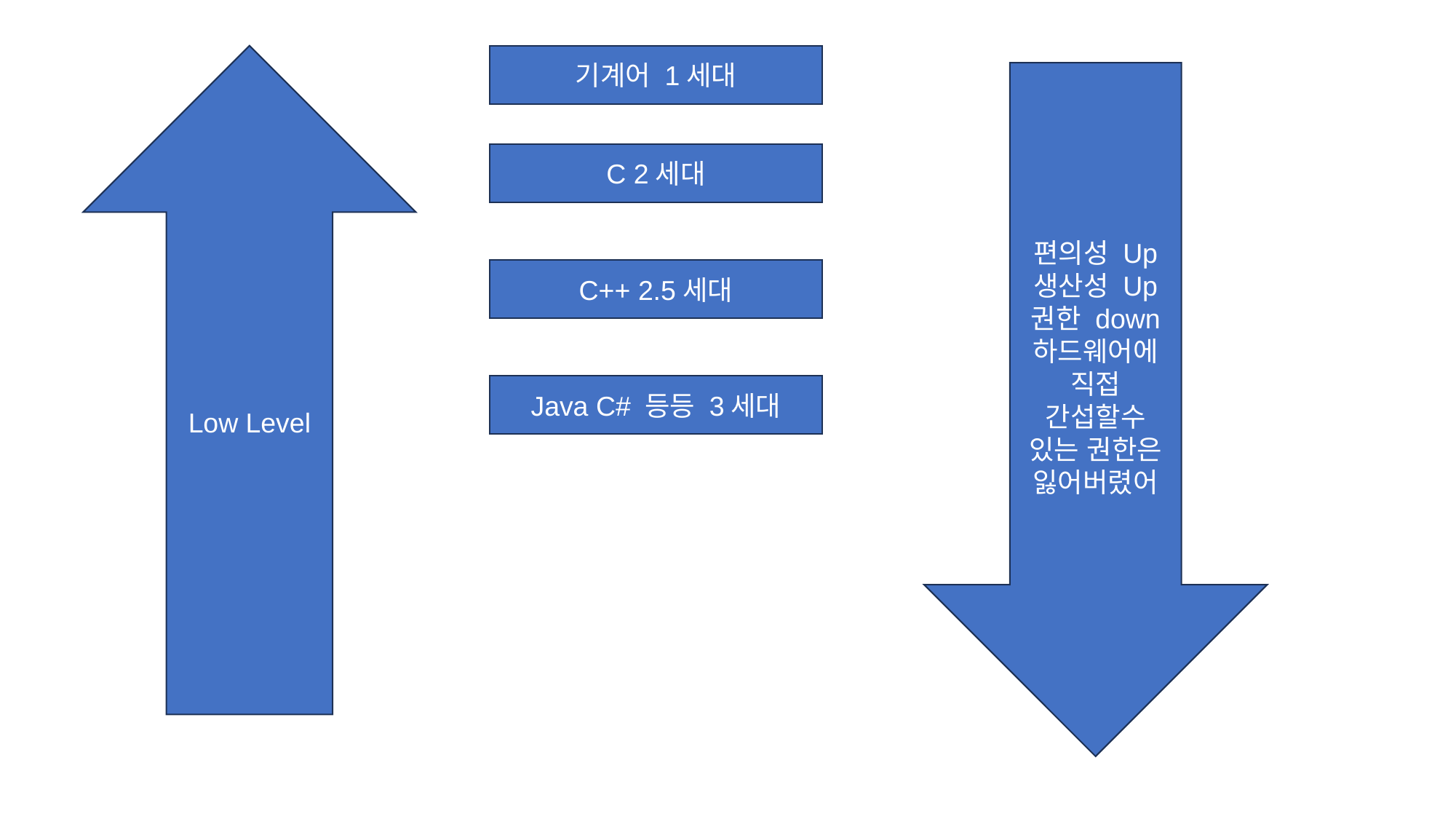

Low Level
기계어 1세대
편의성 Up
생산성 Up
권한 down
하드웨어에
직접 간섭할수 있는 권한은 잃어버렸어
C 2세대
C++ 2.5세대
Java C# 등등 3세대